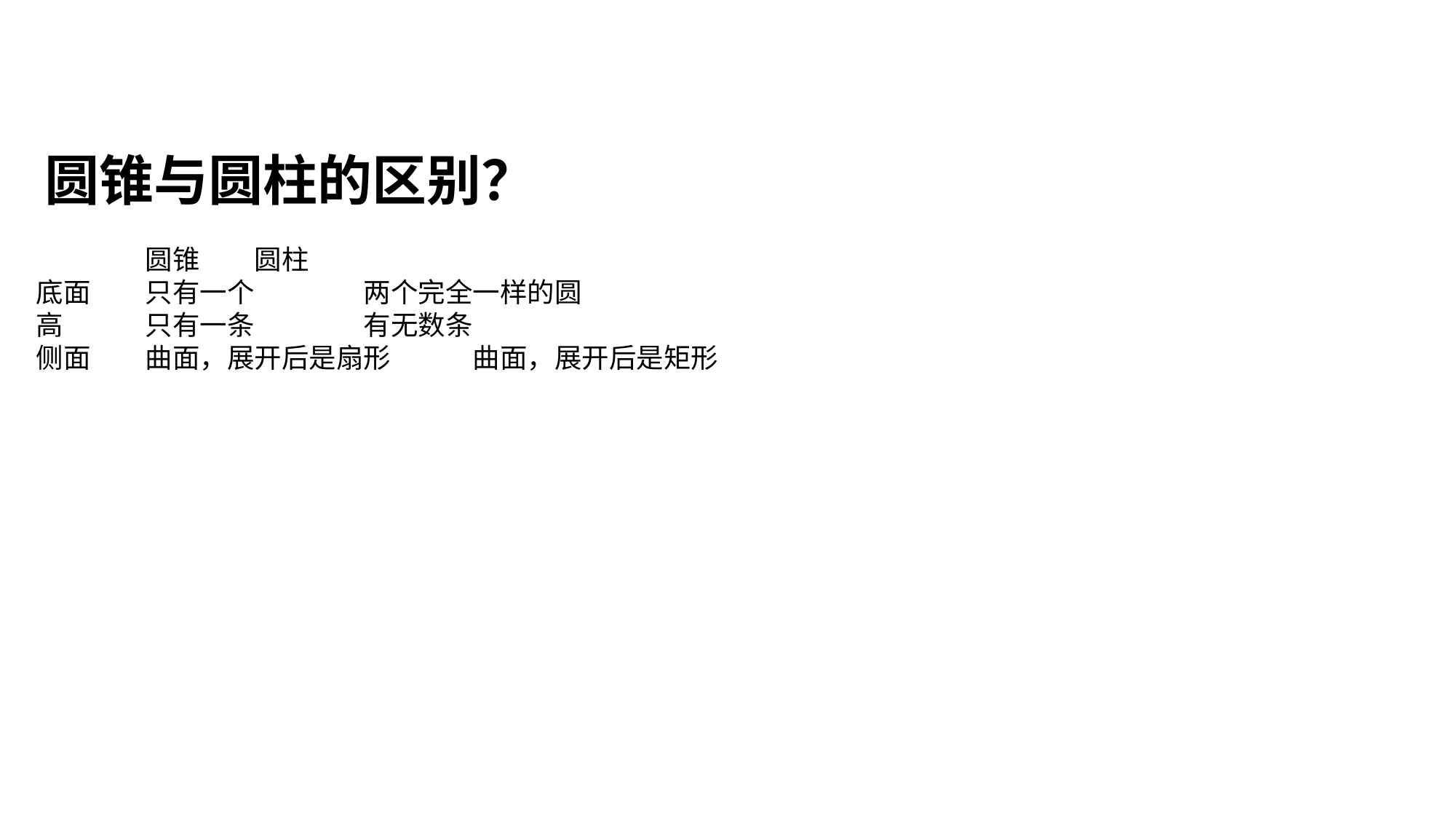

圆锥与圆柱的区别？
	圆锥	圆柱
底面	只有一个	两个完全一样的圆
高	只有一条	有无数条
侧面	曲面，展开后是扇形	曲面，展开后是矩形